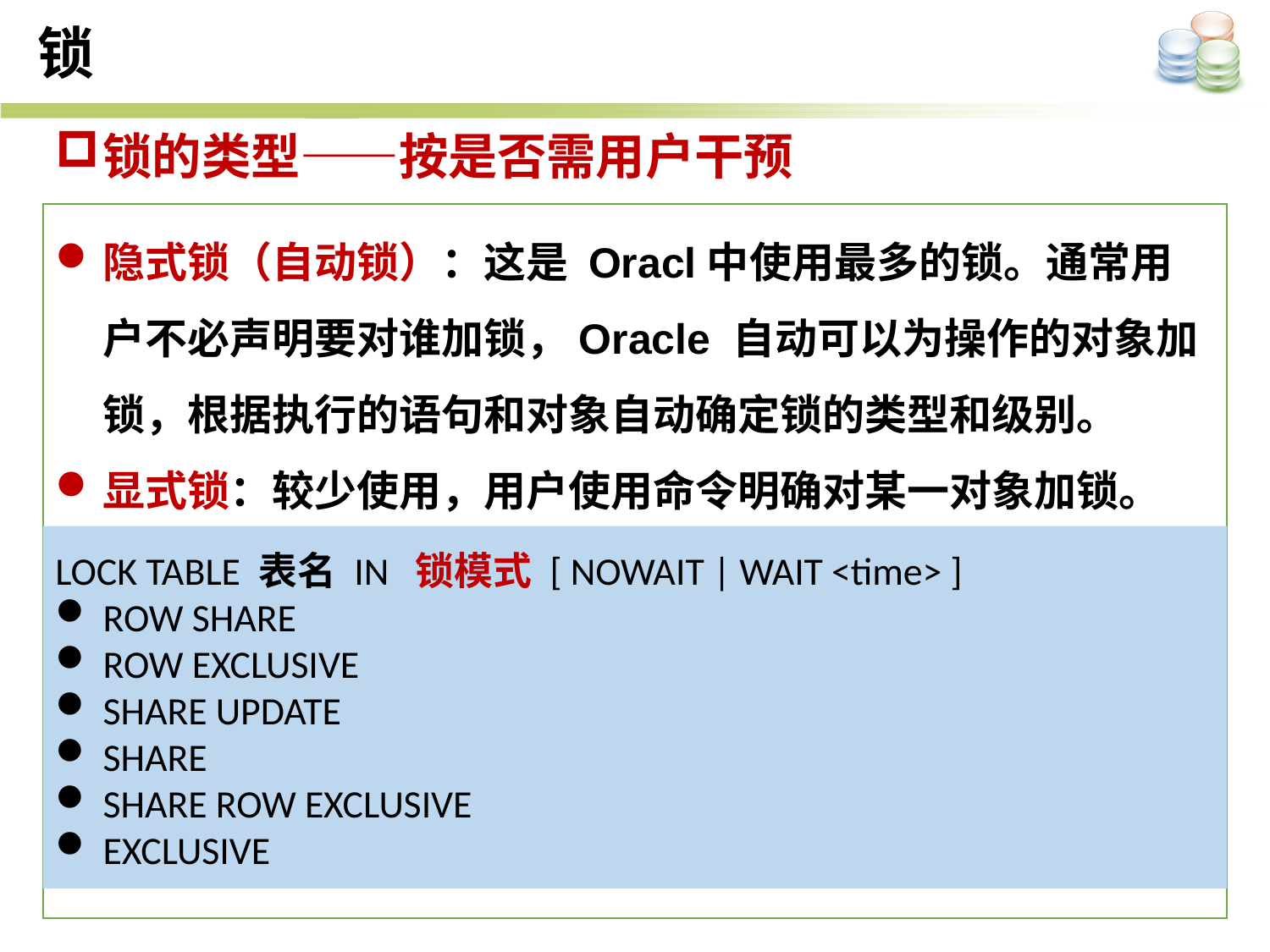

锁
锁的类型——按是否需用户干预
隐式锁（自动锁）：这是 Oracl中使用最多的锁。通常用户不必声明要对谁加锁，Oracle 自动可以为操作的对象加锁，根据执行的语句和对象自动确定锁的类型和级别。
显式锁：较少使用，用户使用命令明确对某一对象加锁。
LOCK TABLE 表名 IN  锁模式 [ NOWAIT | WAIT <time> ]
ROW SHARE
ROW EXCLUSIVE
SHARE UPDATE
SHARE
SHARE ROW EXCLUSIVE
EXCLUSIVE
40